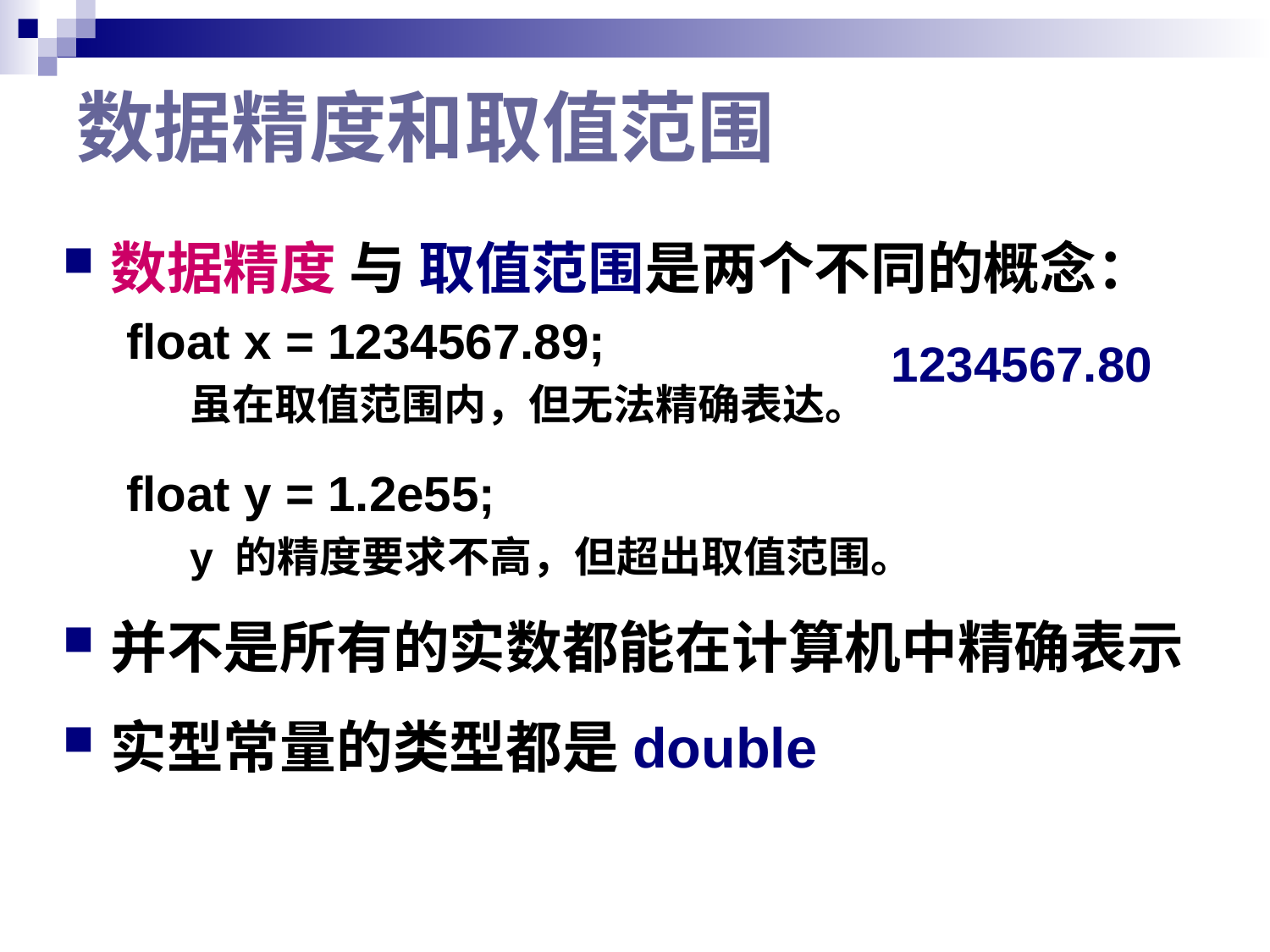

# 数据精度和取值范围
数据精度 与 取值范围是两个不同的概念：
float x = 1234567.89;
虽在取值范围内，但无法精确表达。
float y = 1.2e55;
y 的精度要求不高，但超出取值范围。
并不是所有的实数都能在计算机中精确表示
实型常量的类型都是double
 1234567.80